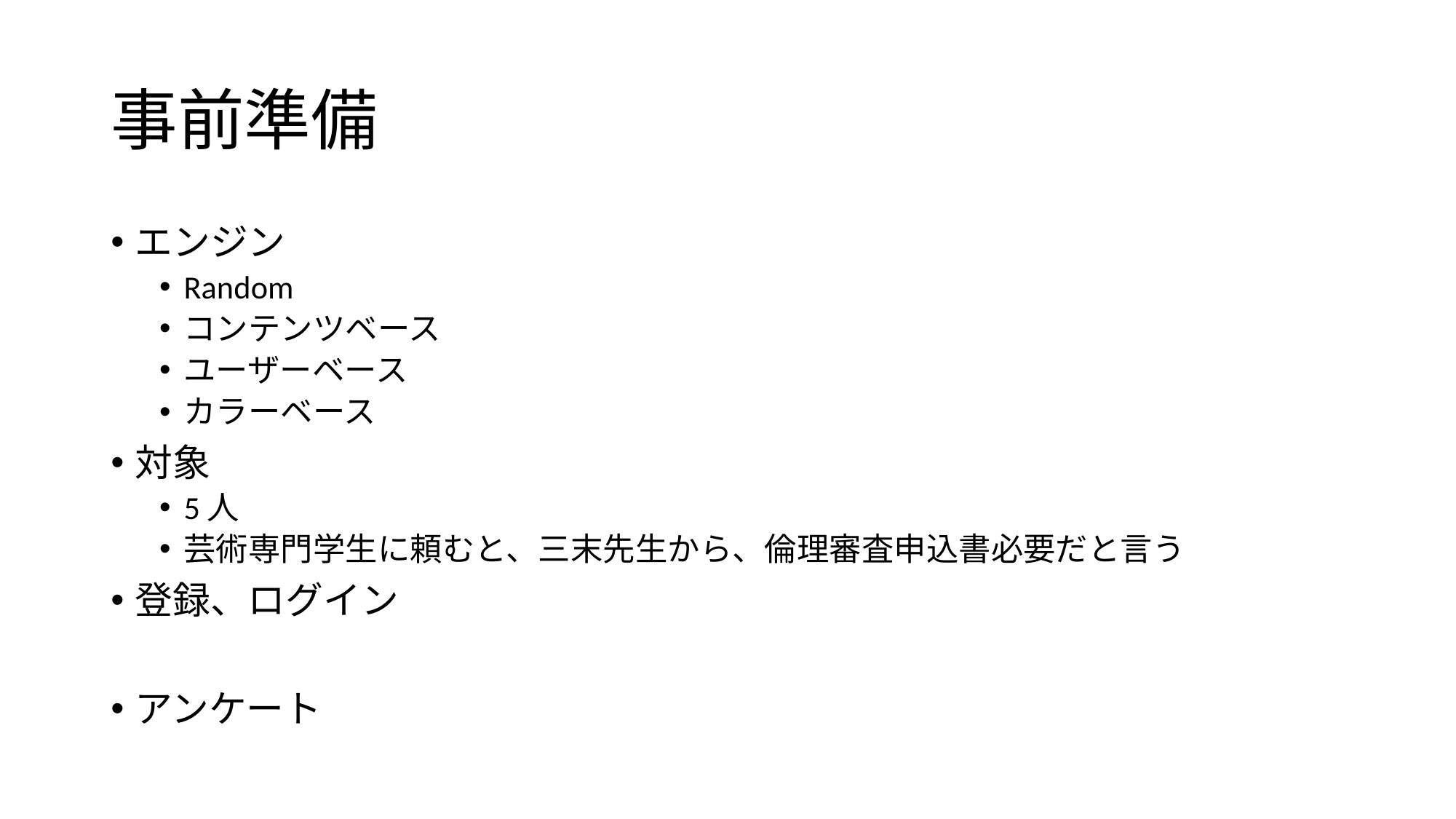

# 事前準備
エンジン
Random
コンテンツベース
ユーザーベース
カラーベース
対象
5人
芸術専門学生に頼むと、三末先生から、倫理審査申込書必要だと言う
登録、ログイン

アンケート